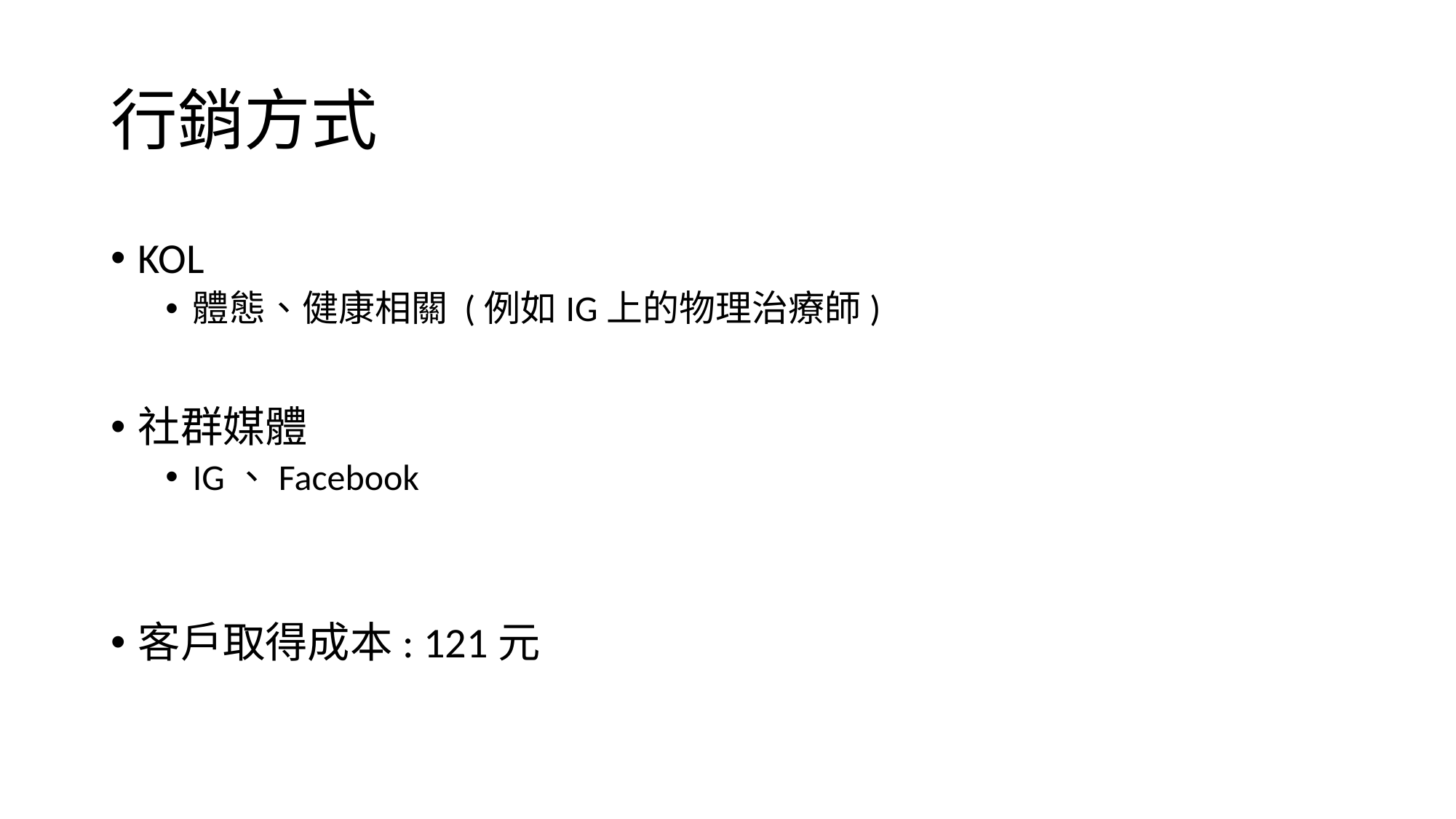

# 行銷方式
KOL
體態、健康相關 (例如IG上的物理治療師)

社群媒體
IG、Facebook

客戶取得成本: 121元